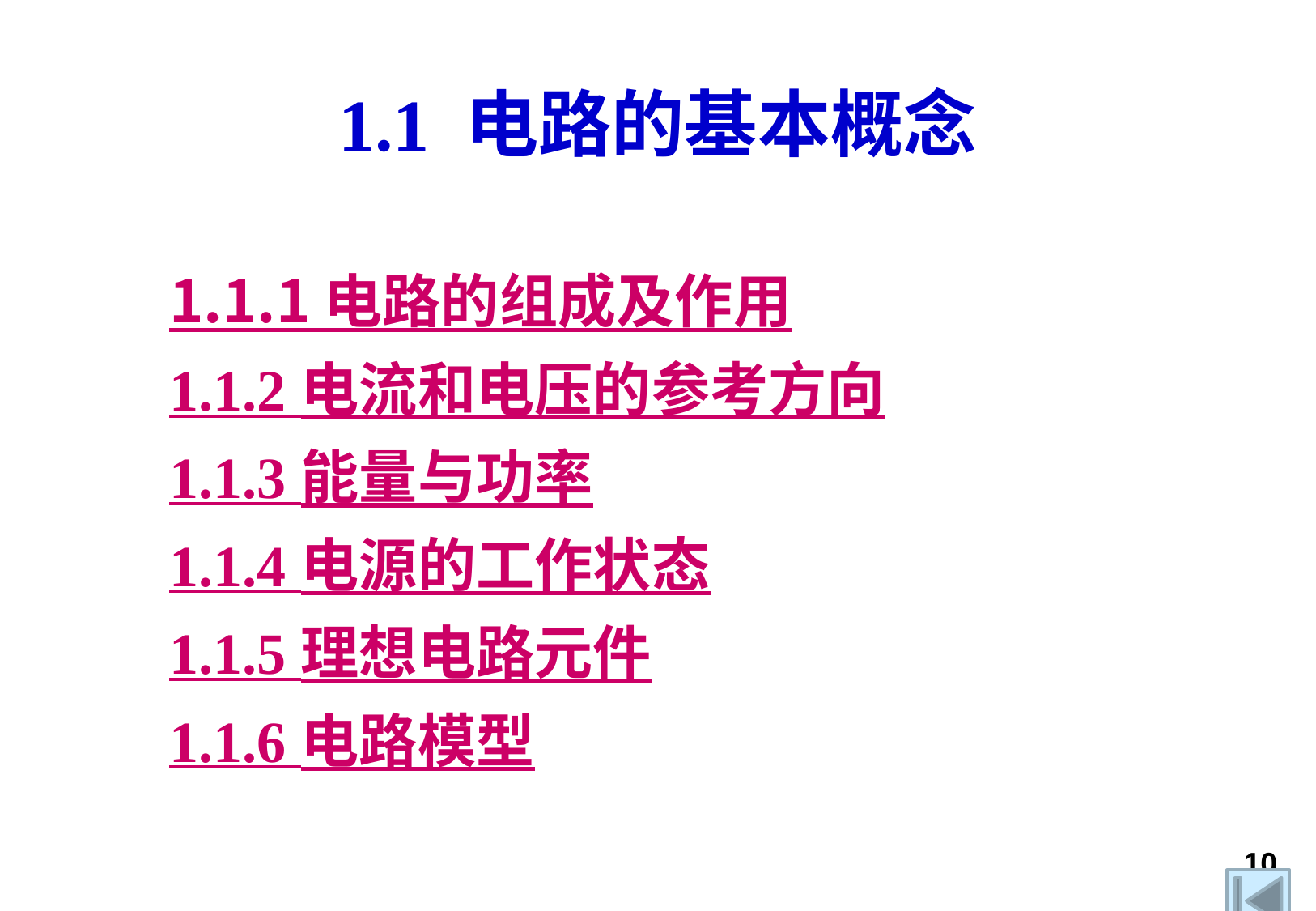

1.1 电路的基本概念
1.1.1 电路的组成及作用
1.1.2 电流和电压的参考方向
1.1.3 能量与功率
1.1.4 电源的工作状态
1.1.5 理想电路元件
1.1.6 电路模型